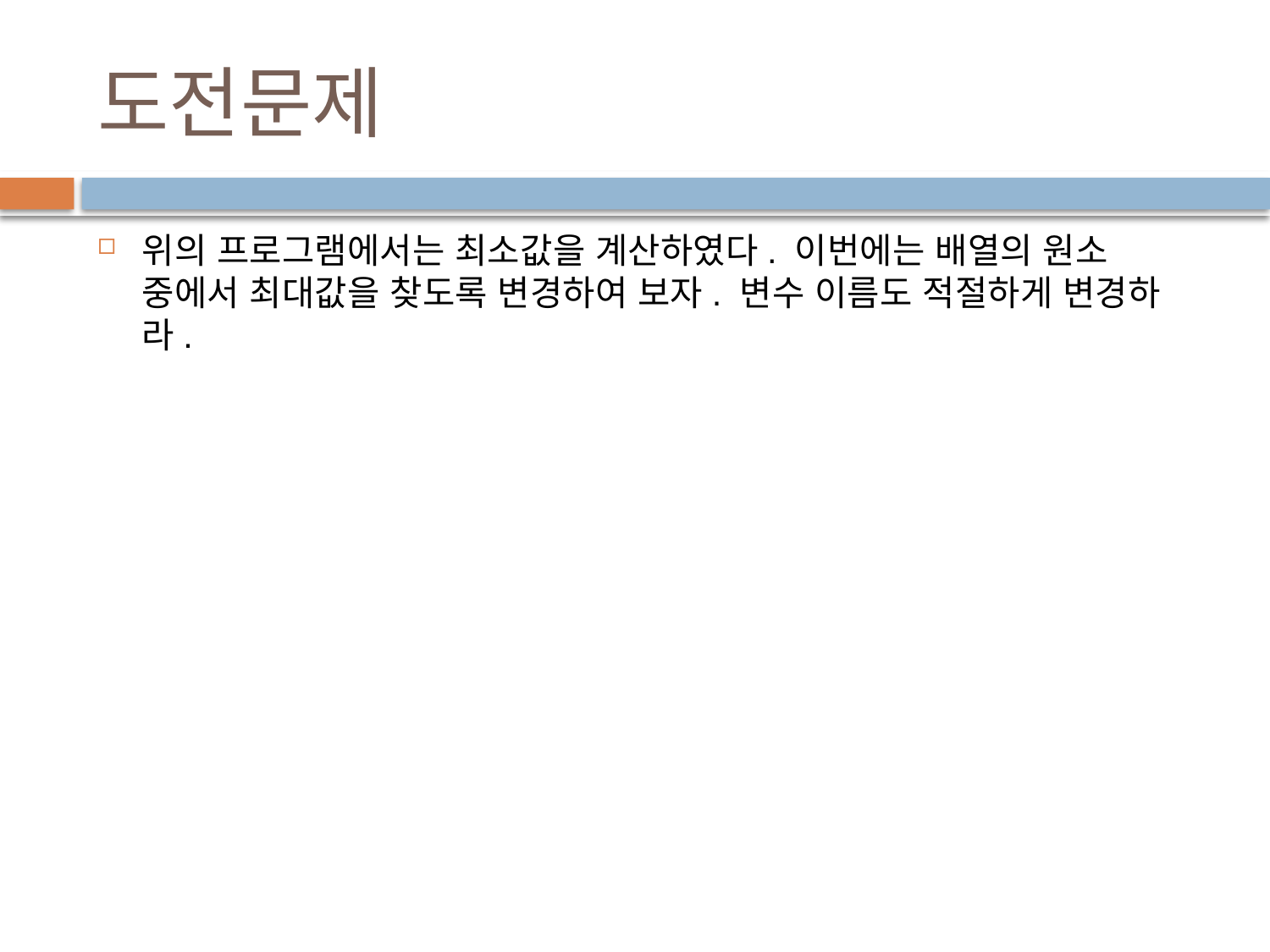

# 도전문제
위의 프로그램에서는 최소값을 계산하였다. 이번에는 배열의 원소 중에서 최대값을 찾도록 변경하여 보자. 변수 이름도 적절하게 변경하라.